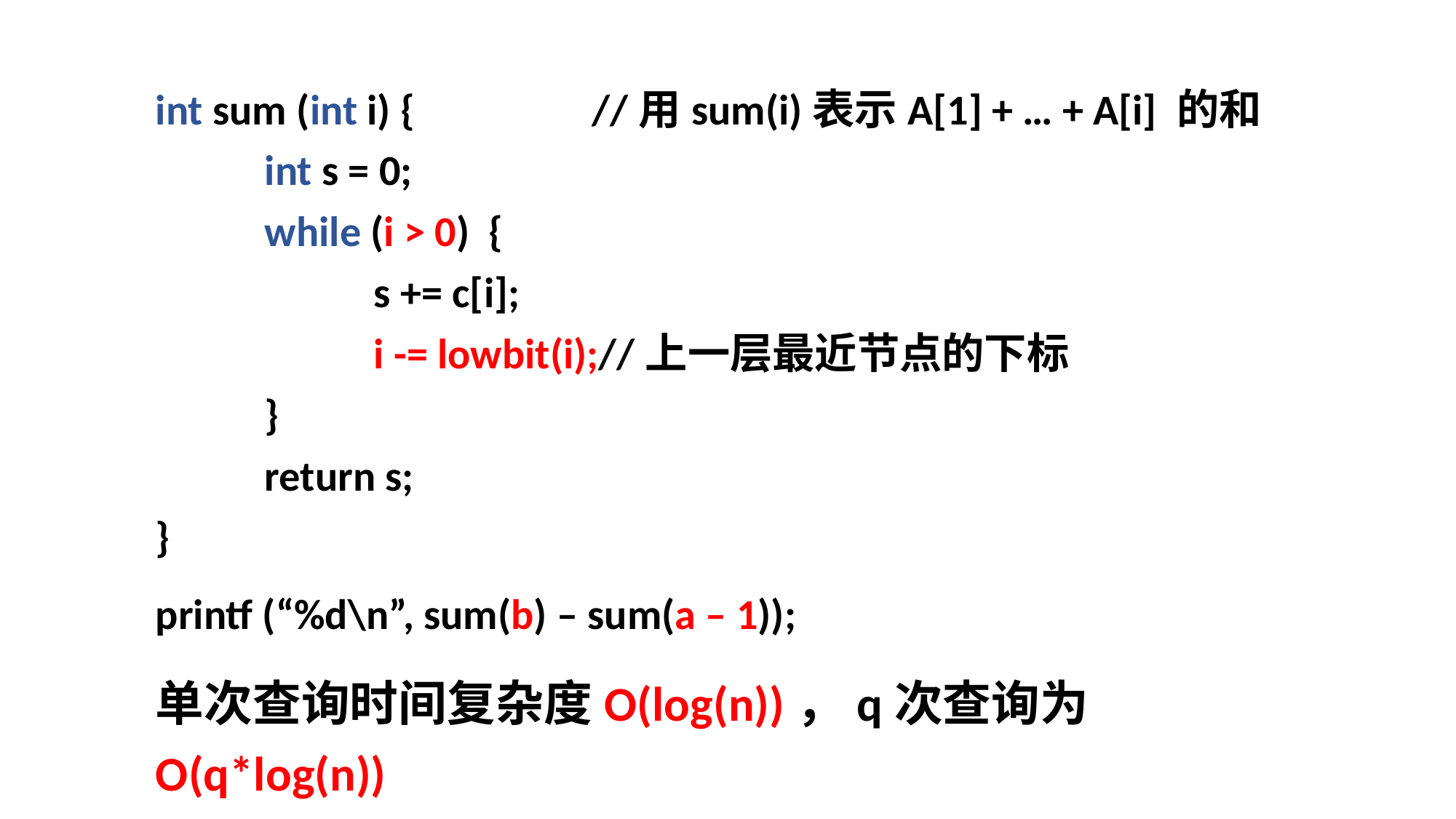

int sum (int i) {		//用sum(i)表示A[1] + … + A[i] 的和
	int s = 0;
	while (i > 0)  {
		s += c[i];
		i -= lowbit(i);//上一层最近节点的下标
	}
	return s;
}
printf (“%d\n”, sum(b) – sum(a – 1));
单次查询时间复杂度O(log(n))，q次查询为O(q*log(n))